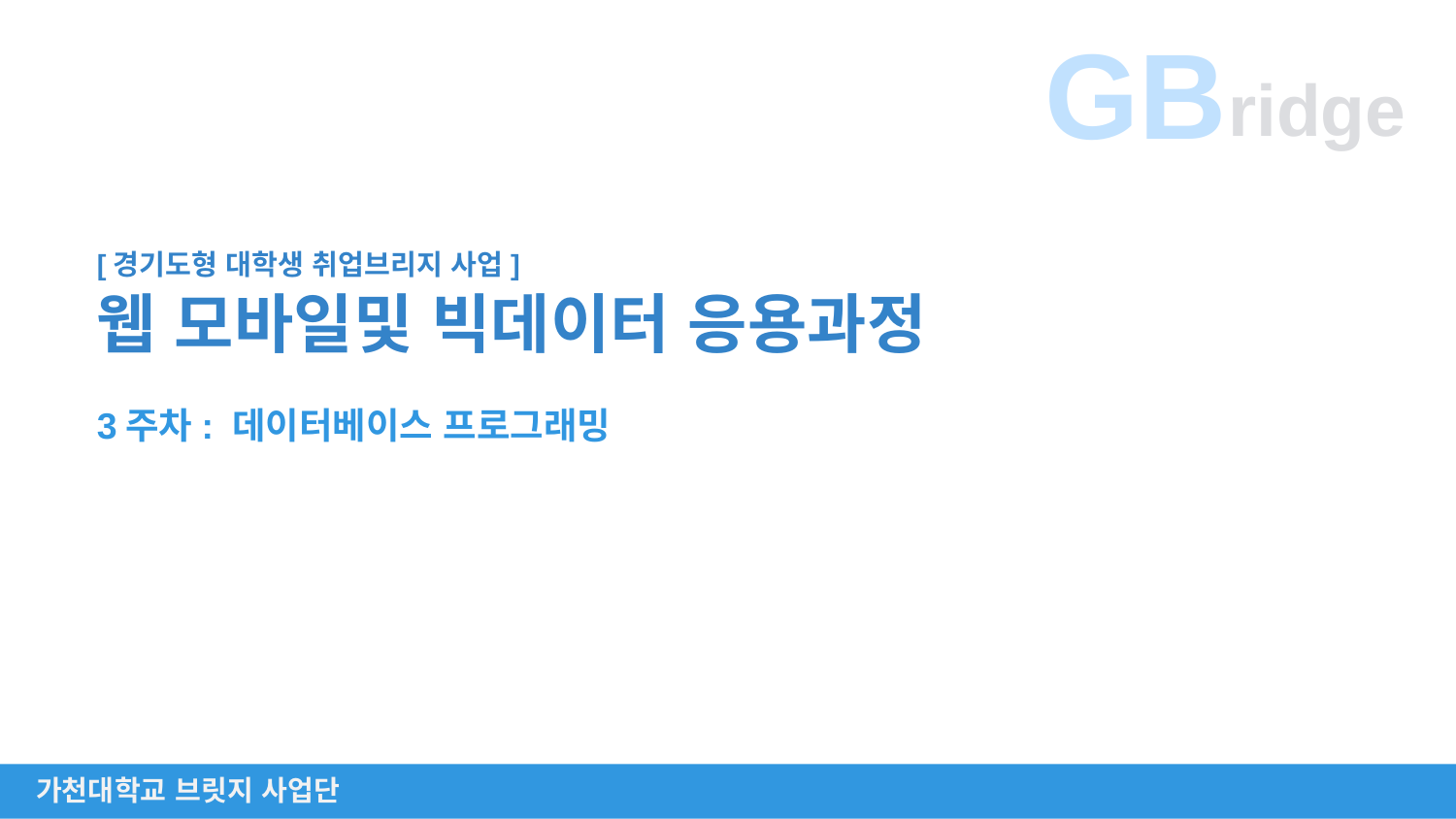

GB
ridge
[경기도형 대학생 취업브리지 사업]
웹 모바일및 빅데이터 응용과정
3주차: 데이터베이스 프로그래밍
가천대학교 브릿지 사업단

1